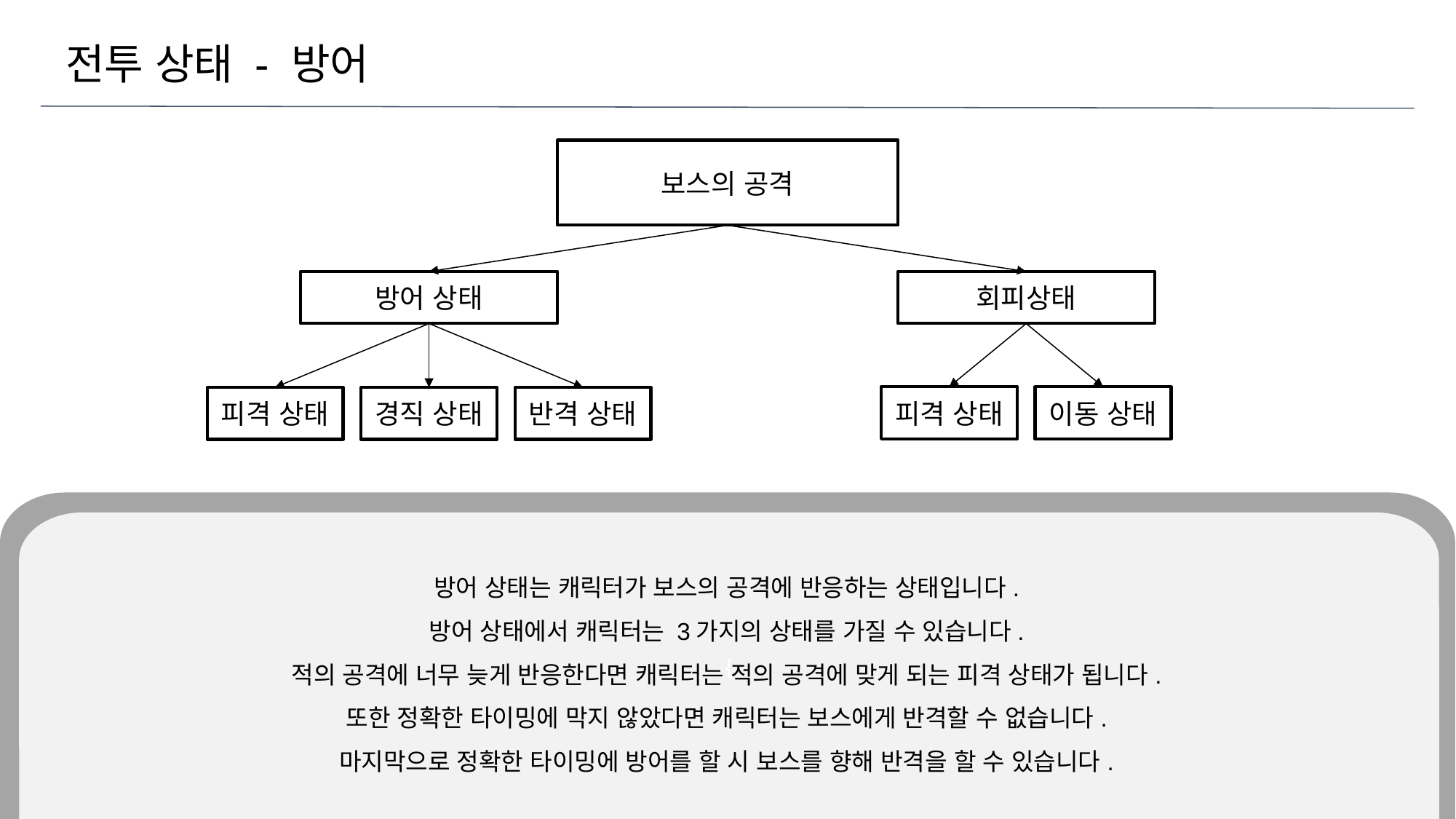

# 전투 상태 - 방어
보스의 공격
방어 상태
회피상태
피격 상태
이동 상태
피격 상태
반격 상태
경직 상태
방어 상태는 캐릭터가 보스의 공격에 반응하는 상태입니다.
방어 상태에서 캐릭터는 3가지의 상태를 가질 수 있습니다.
적의 공격에 너무 늦게 반응한다면 캐릭터는 적의 공격에 맞게 되는 피격 상태가 됩니다.
또한 정확한 타이밍에 막지 않았다면 캐릭터는 보스에게 반격할 수 없습니다.
마지막으로 정확한 타이밍에 방어를 할 시 보스를 향해 반격을 할 수 있습니다.